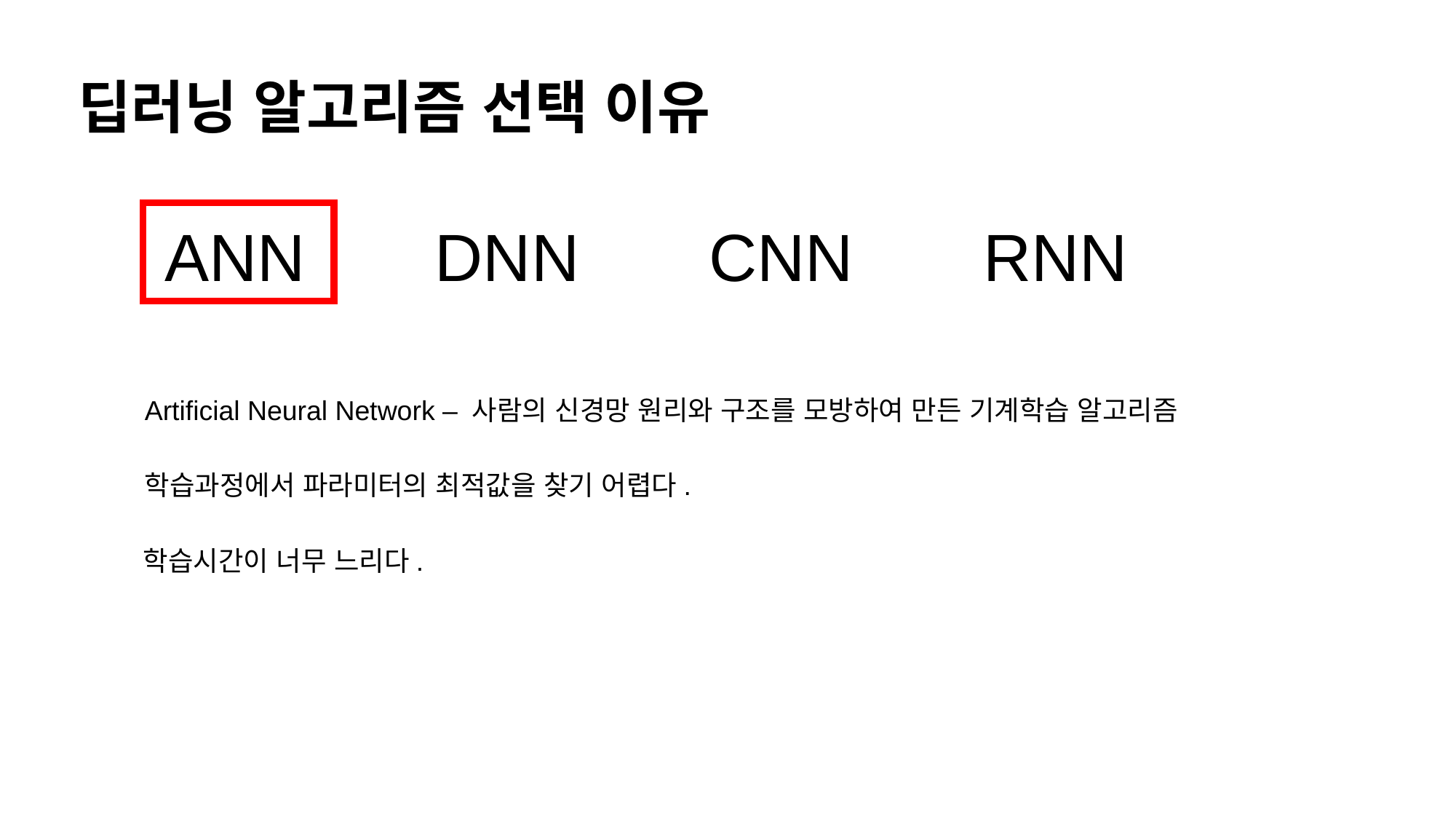

# 딥러닝 알고리즘 선택 이유

ANN       DNN       CNN       RNN
Artificial Neural Network – 사람의 신경망 원리와 구조를 모방하여 만든 기계학습 알고리즘
학습과정에서 파라미터의 최적값을 찾기 어렵다.
학습시간이 너무 느리다.